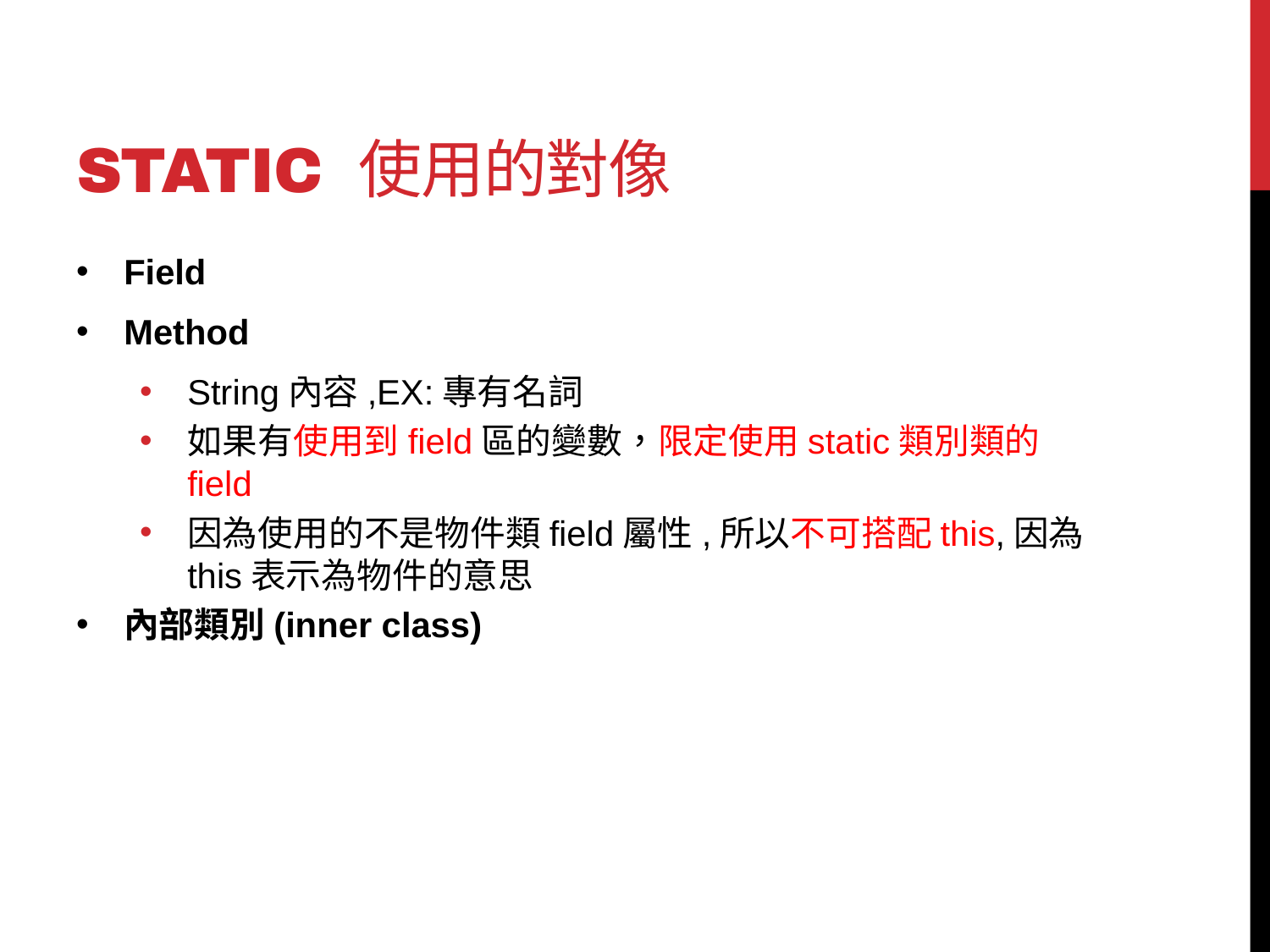

# Static 使用的對像
Field
Method
String內容,EX:專有名詞
如果有使用到field區的變數，限定使用static類別類的field
因為使用的不是物件類field屬性,所以不可搭配this,因為this表示為物件的意思
內部類別(inner class)